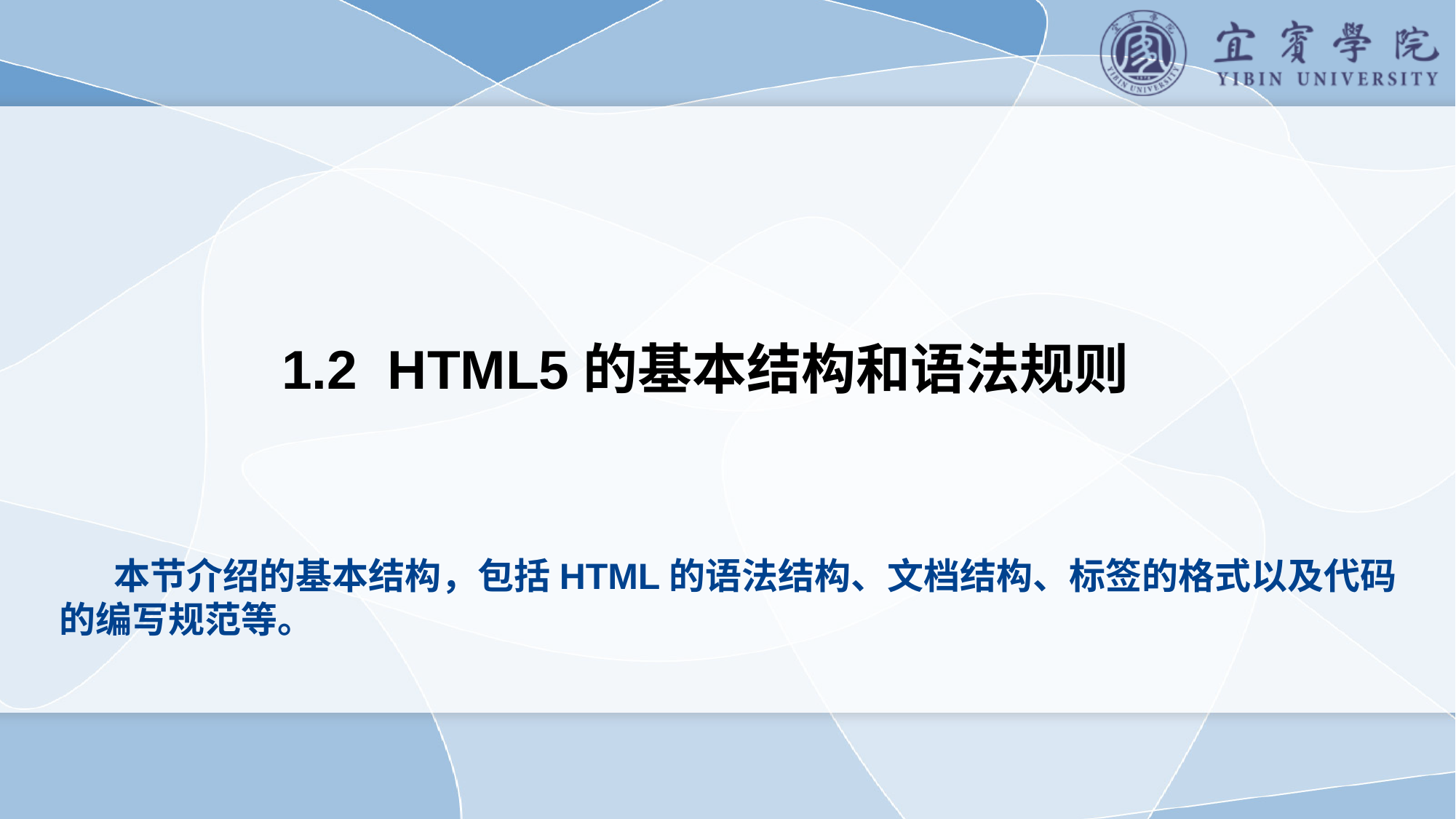

1.2  HTML5的基本结构和语法规则

本节介绍的基本结构，包括HTML的语法结构、文档结构、标签的格式以及代码的编写规范等。